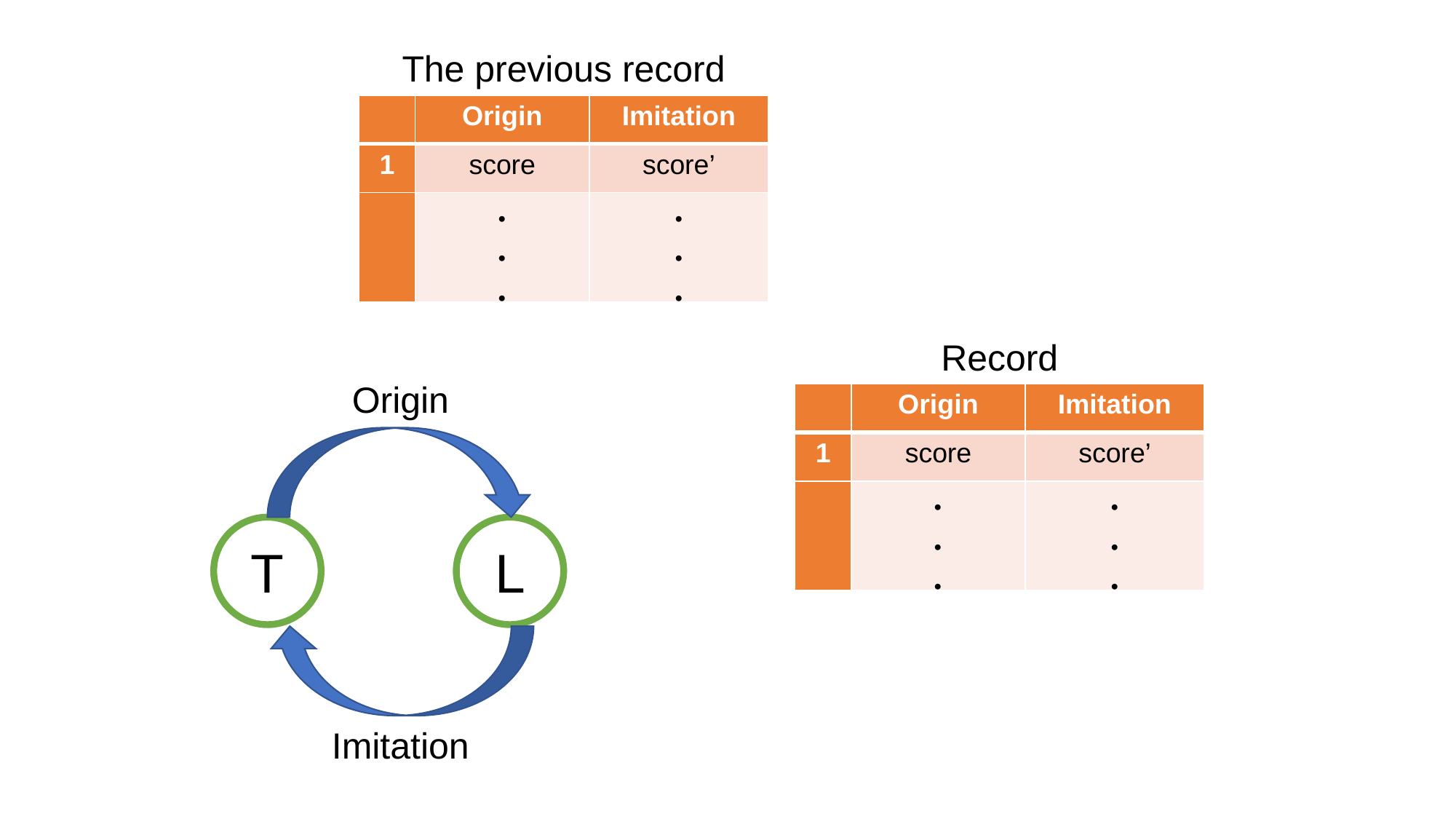

The previous record
|  | Origin | Imitation |
| --- | --- | --- |
| 1 | score | score’ |
|  | ・ ・ ・ | ・ ・ ・ |
Record
Origin

T
L

Imitation
|  | Origin | Imitation |
| --- | --- | --- |
| 1 | score | score’ |
|  | ・ ・ ・ | ・ ・ ・ |